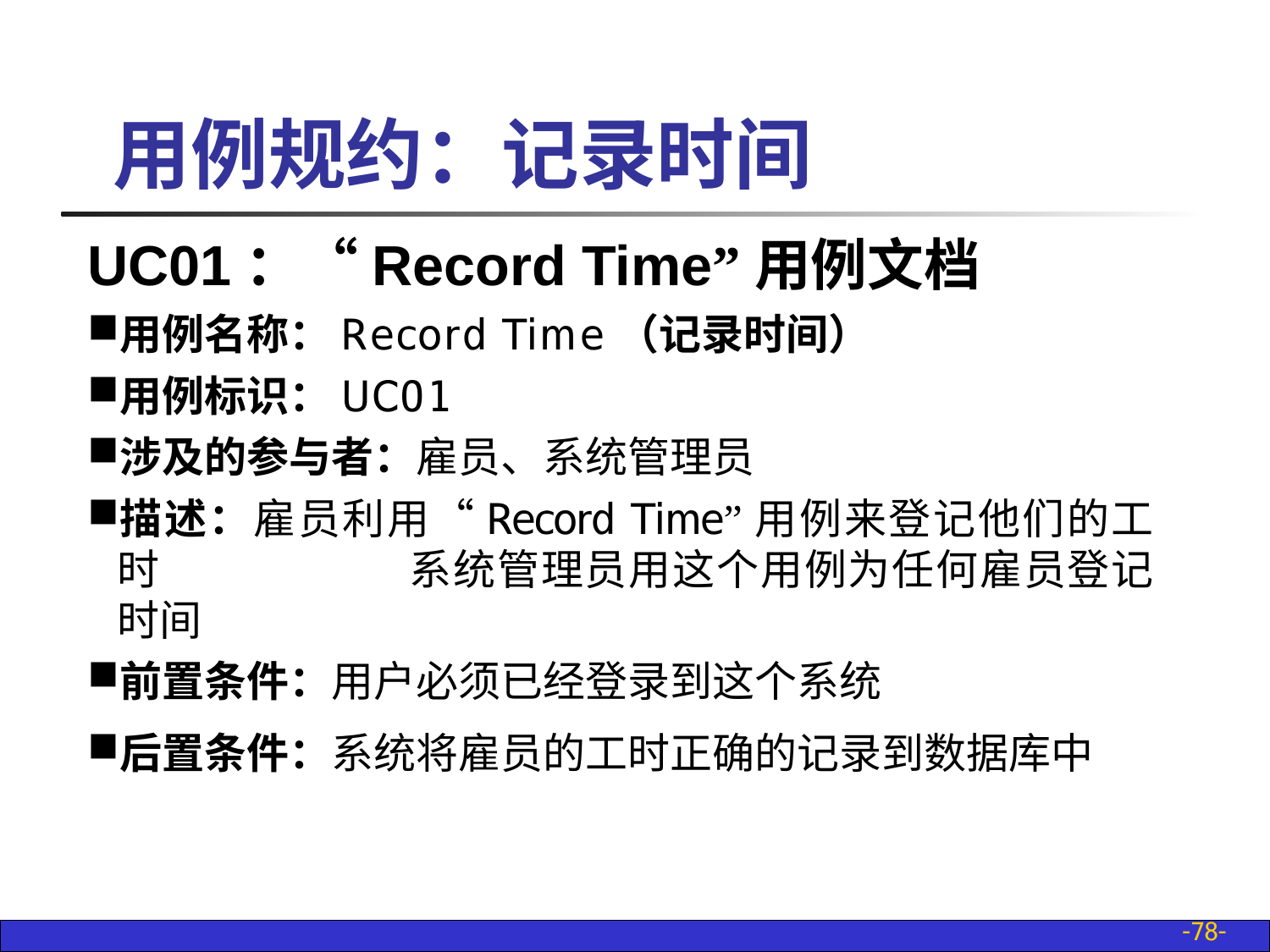

# 用例规约：记录时间
UC01：“Record Time”用例文档
用例名称：Record Time（记录时间）
用例标识：UC01
涉及的参与者：雇员、系统管理员
描述：雇员利用“Record Time”用例来登记他们的工时		   系统管理员用这个用例为任何雇员登记时间
前置条件：用户必须已经登录到这个系统
后置条件：系统将雇员的工时正确的记录到数据库中
-78-